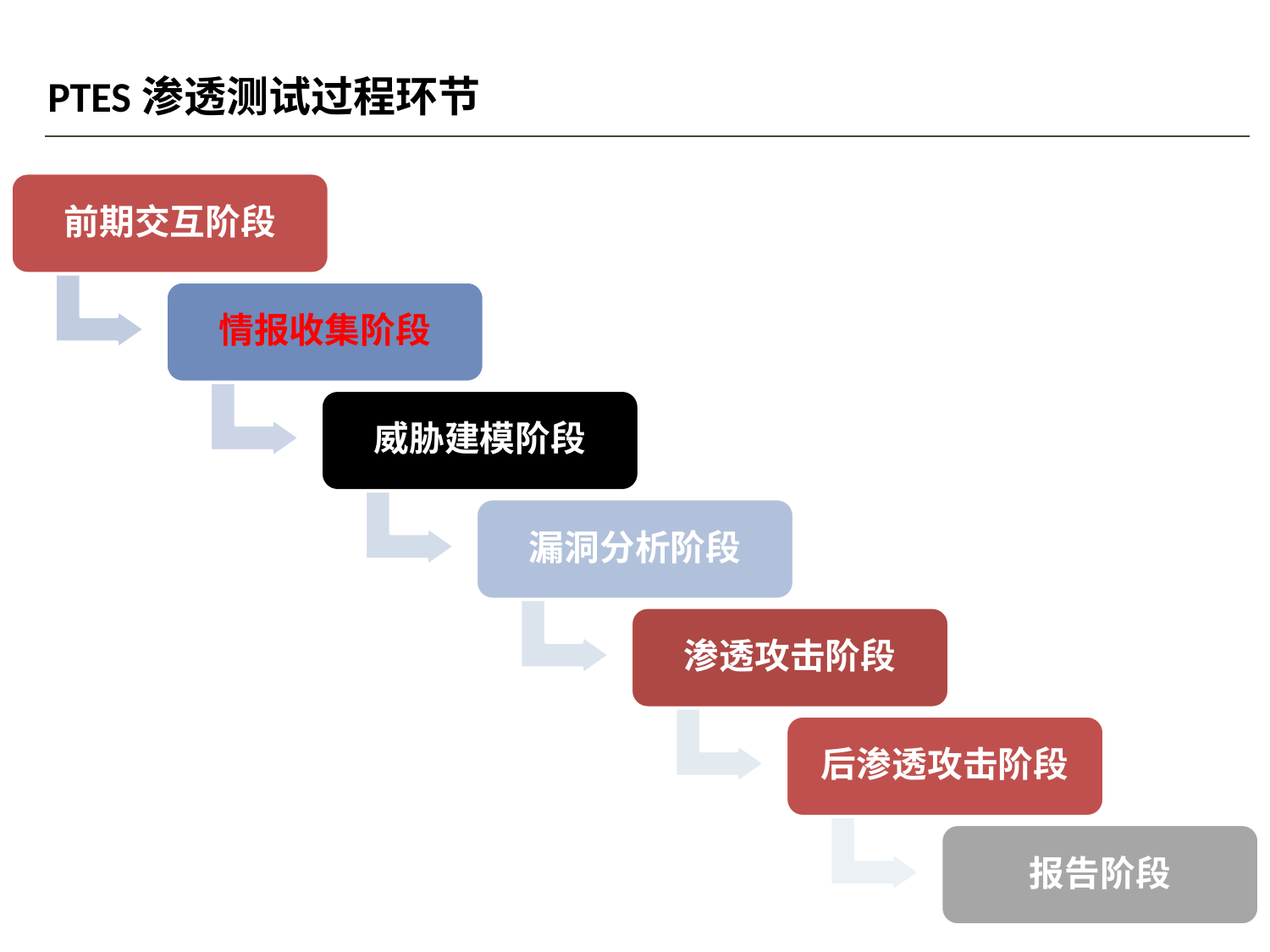

# PTES渗透测试过程环节

前期交互阶段

情报收集阶段

威胁建模阶段

漏洞分析阶段

渗透攻击阶段

后渗透攻击阶段

报告阶段